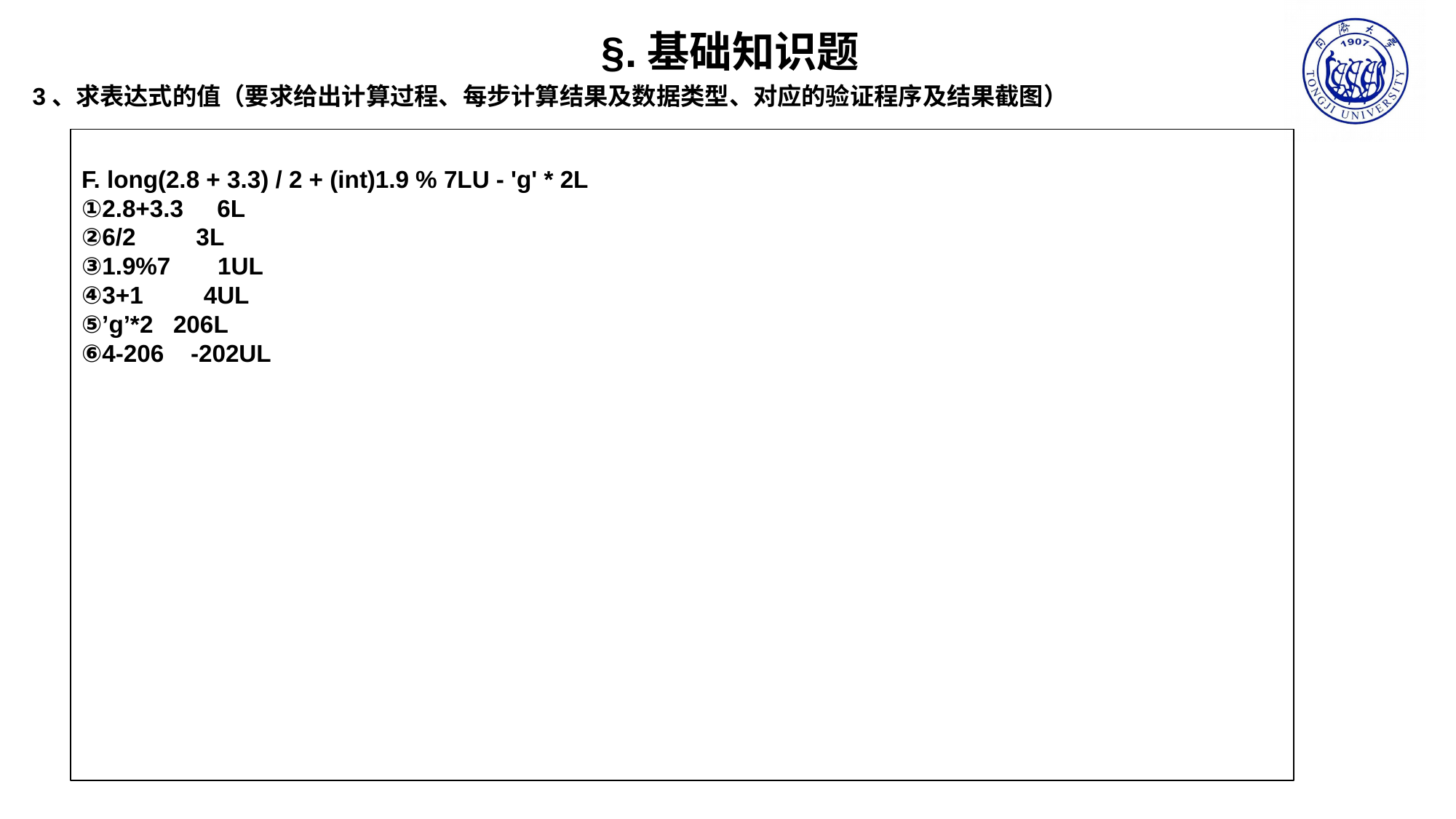

§.基础知识题
3、求表达式的值（要求给出计算过程、每步计算结果及数据类型、对应的验证程序及结果截图）

F. long(2.8 + 3.3) / 2 + (int)1.9 % 7LU - 'g' * 2L
①2.8+3.3     6L
②6/2         3L
③1.9%7       1UL
④3+1         4UL
⑤’g’*2   206L
⑥4-206    -202UL